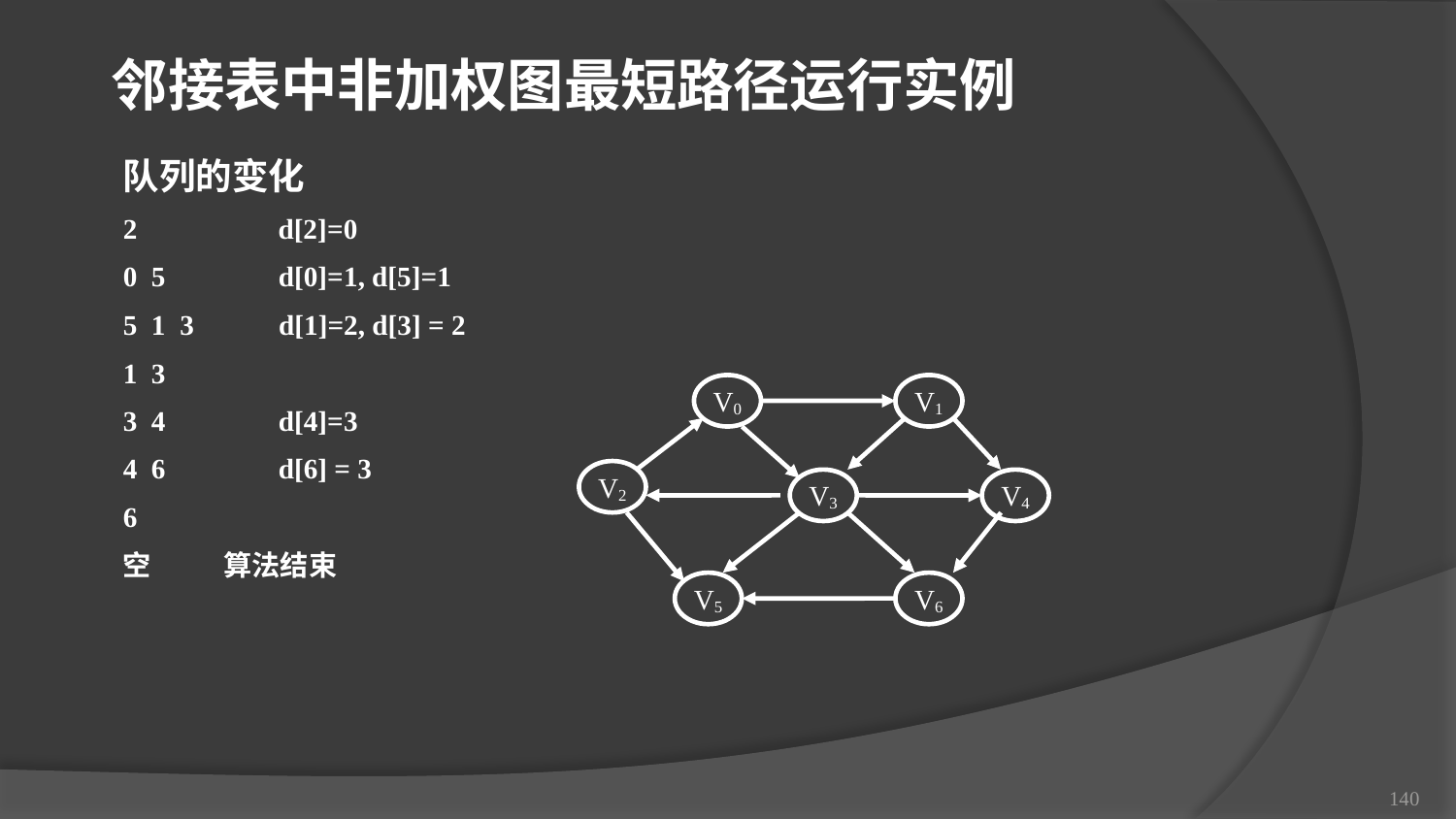

邻接表中非加权图最短路径运行实例
队列的变化
2                    d[2]=0
0  5                d[0]=1, d[5]=1
5  1  3            d[1]=2, d[3] = 2
1  3
3  4                d[4]=3
4  6                d[6] = 3
6
空           算法结束
V0
V1

V2
V3
V4

V5
V6

140